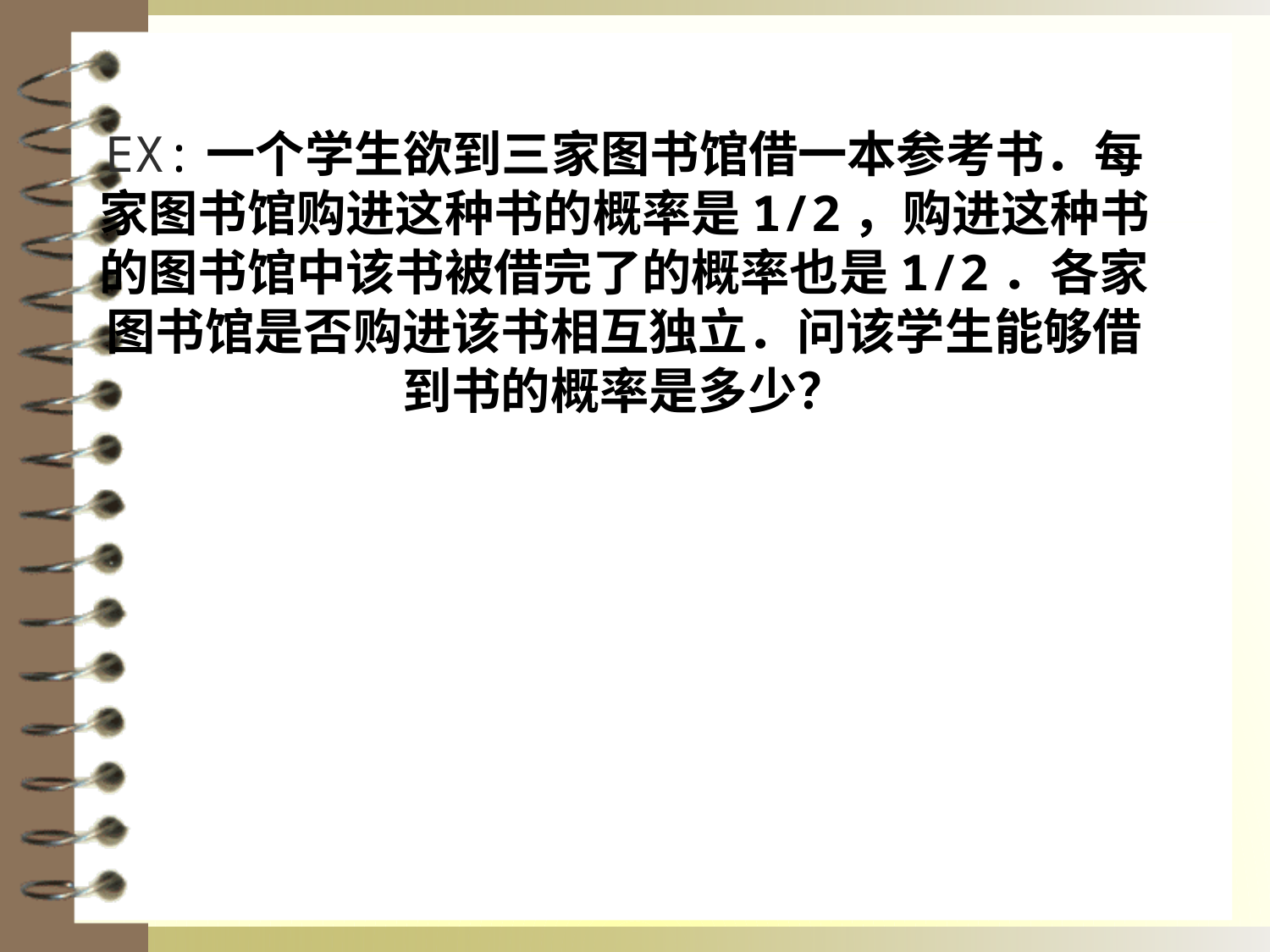

EX:一个学生欲到三家图书馆借一本参考书．每家图书馆购进这种书的概率是1/2，购进这种书的图书馆中该书被借完了的概率也是1/2．各家图书馆是否购进该书相互独立．问该学生能够借到书的概率是多少？